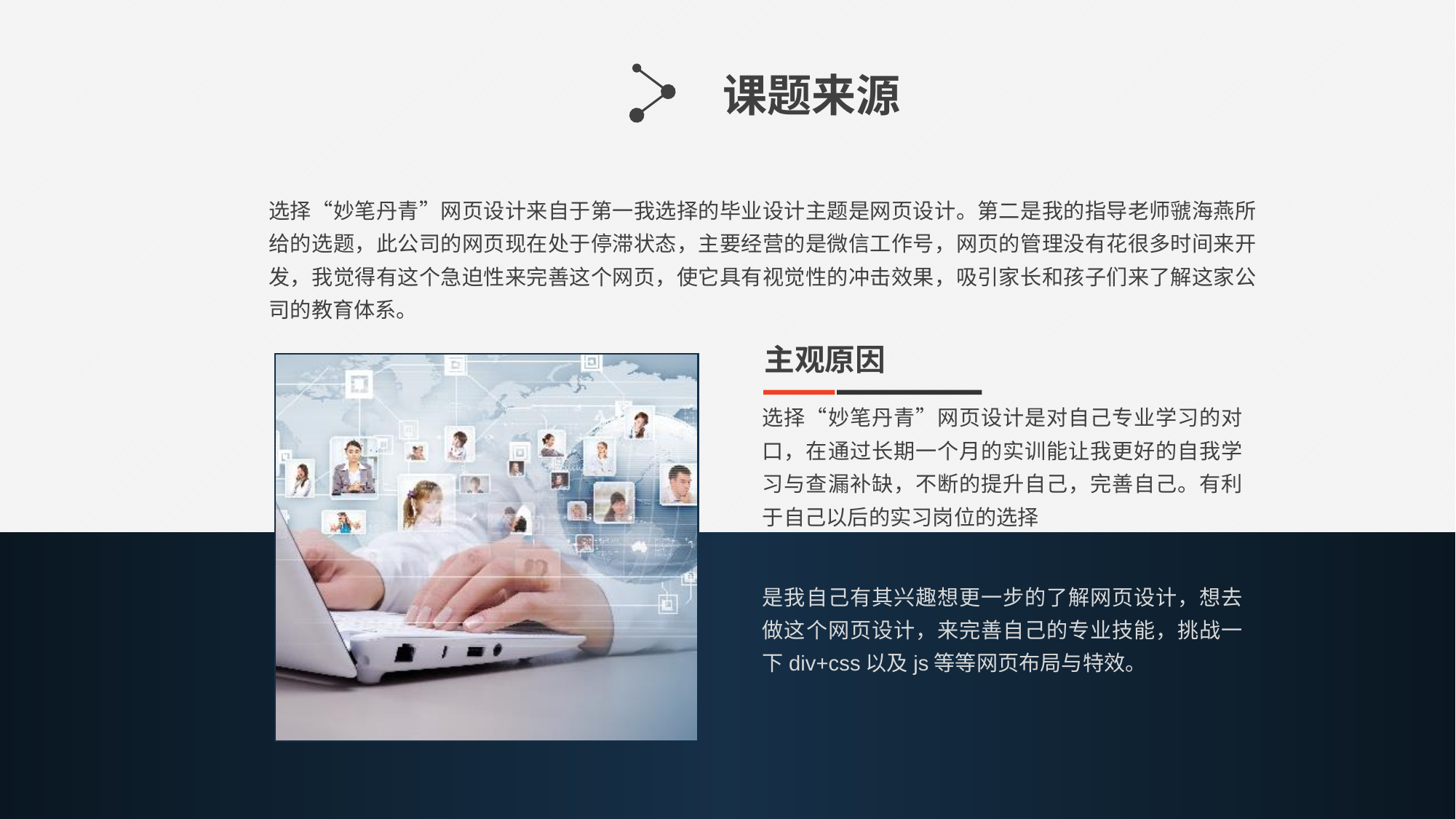

课题来源
选择“妙笔丹青”网页设计来自于第一我选择的毕业设计主题是网页设计。第二是我的指导老师虢海燕所给的选题，此公司的网页现在处于停滞状态，主要经营的是微信工作号，网页的管理没有花很多时间来开发，我觉得有这个急迫性来完善这个网页，使它具有视觉性的冲击效果，吸引家长和孩子们来了解这家公司的教育体系。
主观原因

选择“妙笔丹青”网页设计是对自己专业学习的对口，在通过长期一个月的实训能让我更好的自我学习与查漏补缺，不断的提升自己，完善自己。有利于自己以后的实习岗位的选择
是我自己有其兴趣想更一步的了解网页设计，想去做这个网页设计，来完善自己的专业技能，挑战一下div+css以及js等等网页布局与特效。